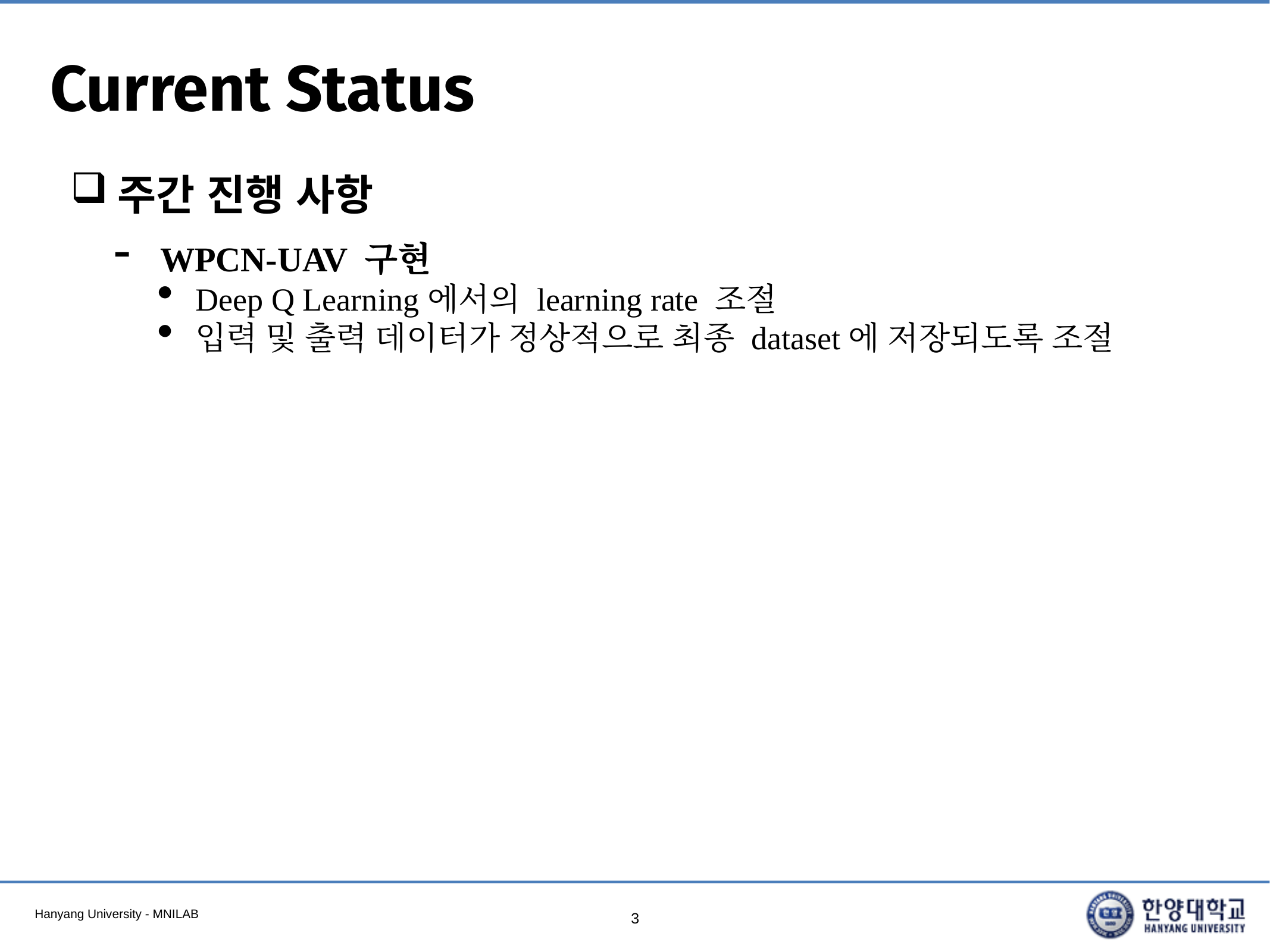

# Current Status
주간 진행 사항
WPCN-UAV 구현
Deep Q Learning에서의 learning rate 조절
입력 및 출력 데이터가 정상적으로 최종 dataset에 저장되도록 조절
3